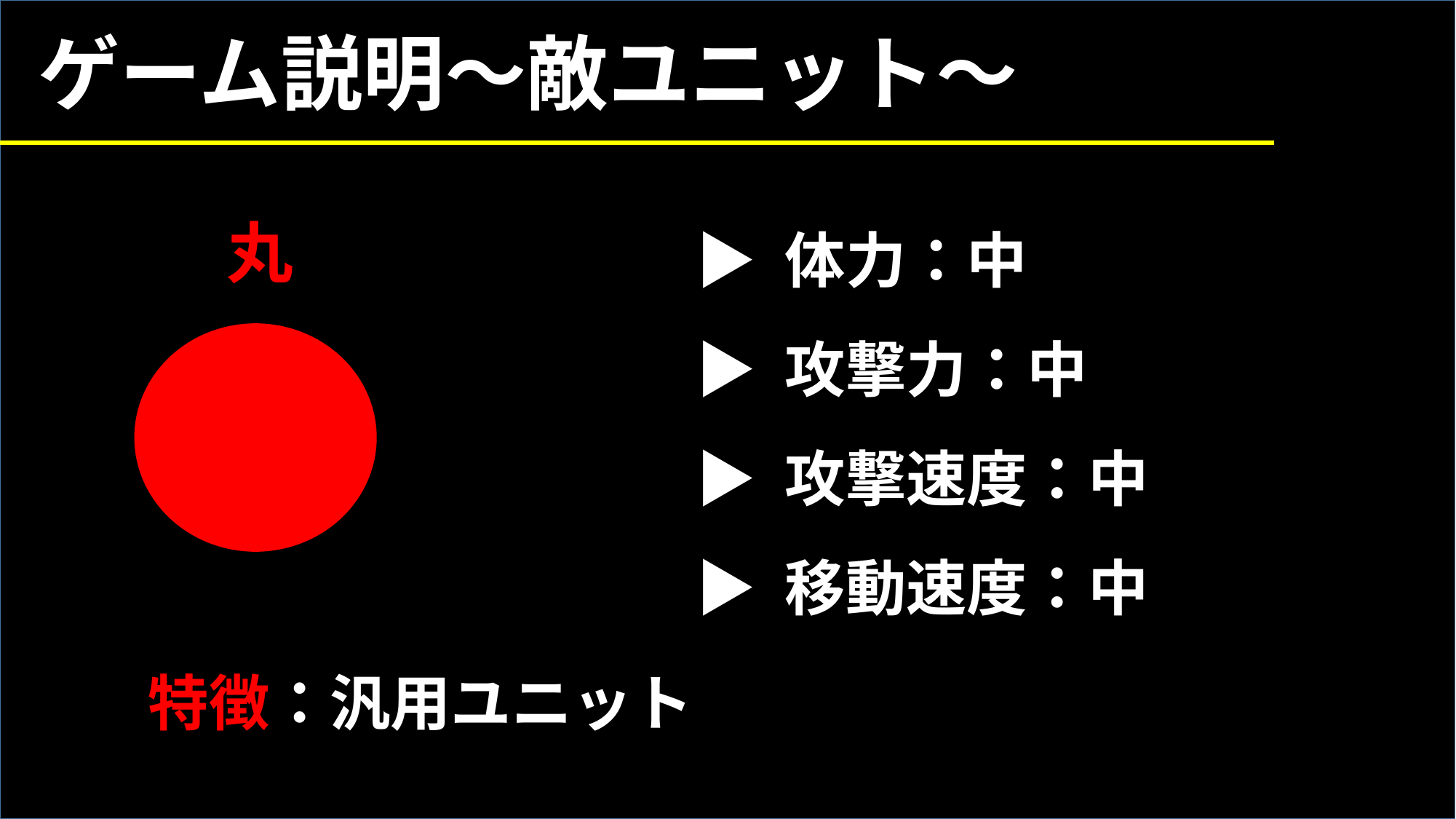

ゲーム説明～敵ユニット～
▶ 体力：中
▶ 攻撃力：中
▶ 攻撃速度：中
▶ 移動速度：中
丸

特徴：汎用ユニット